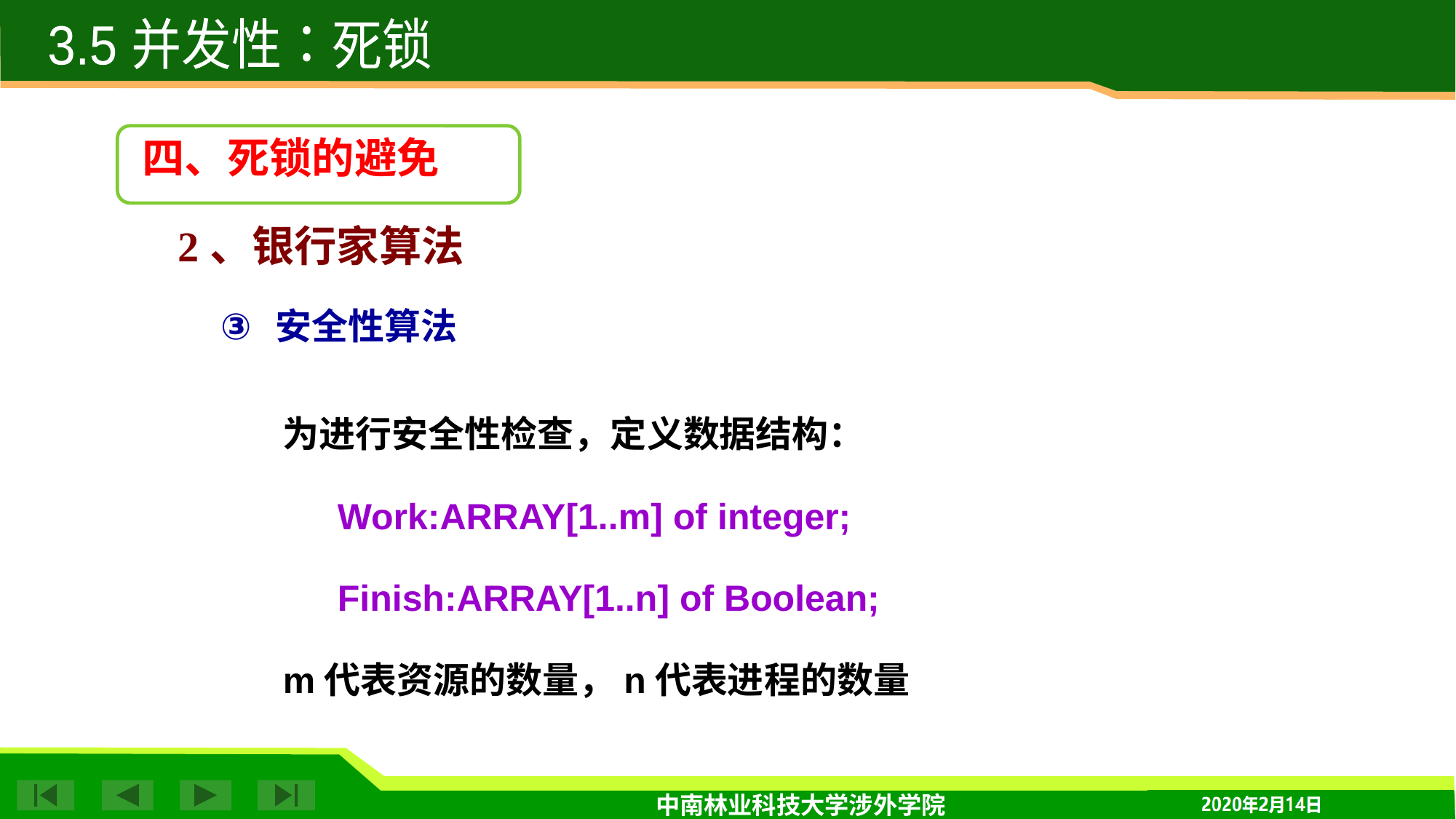

3.5 并发性：死锁

四、死锁的避免
2、银行家算法
安全性算法
为进行安全性检查，定义数据结构：
Work:ARRAY[1..m] of integer;
Finish:ARRAY[1..n] of Boolean;
m代表资源的数量，n代表进程的数量